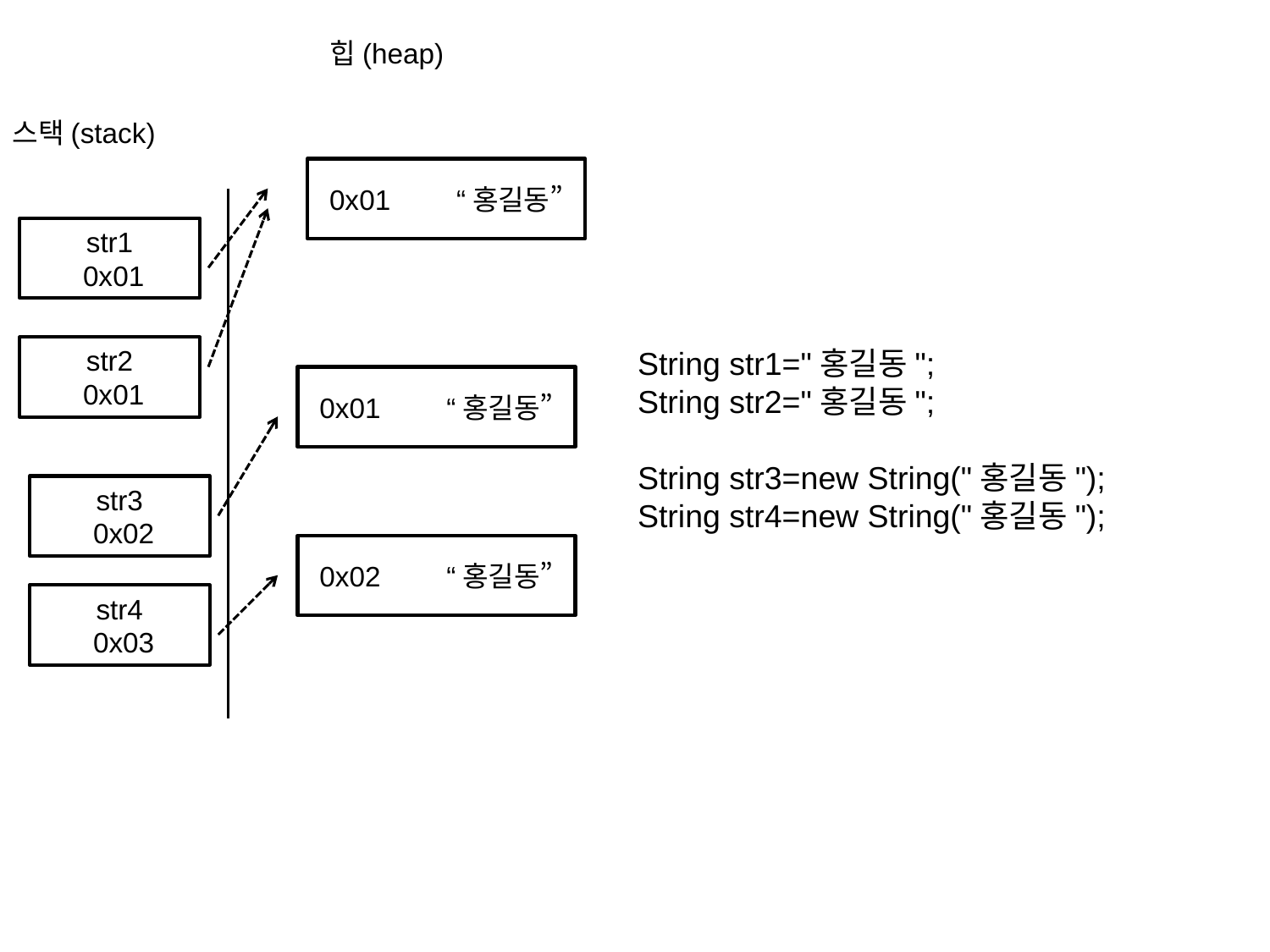

힙(heap)
스택(stack)
0x01	“홍길동”
str1
 0x01
str2
 0x01
String str1="홍길동";
String str2="홍길동";
String str3=new String("홍길동");
String str4=new String("홍길동");
0x01	“홍길동”
str3
 0x02
0x02	“홍길동”
str4
 0x03